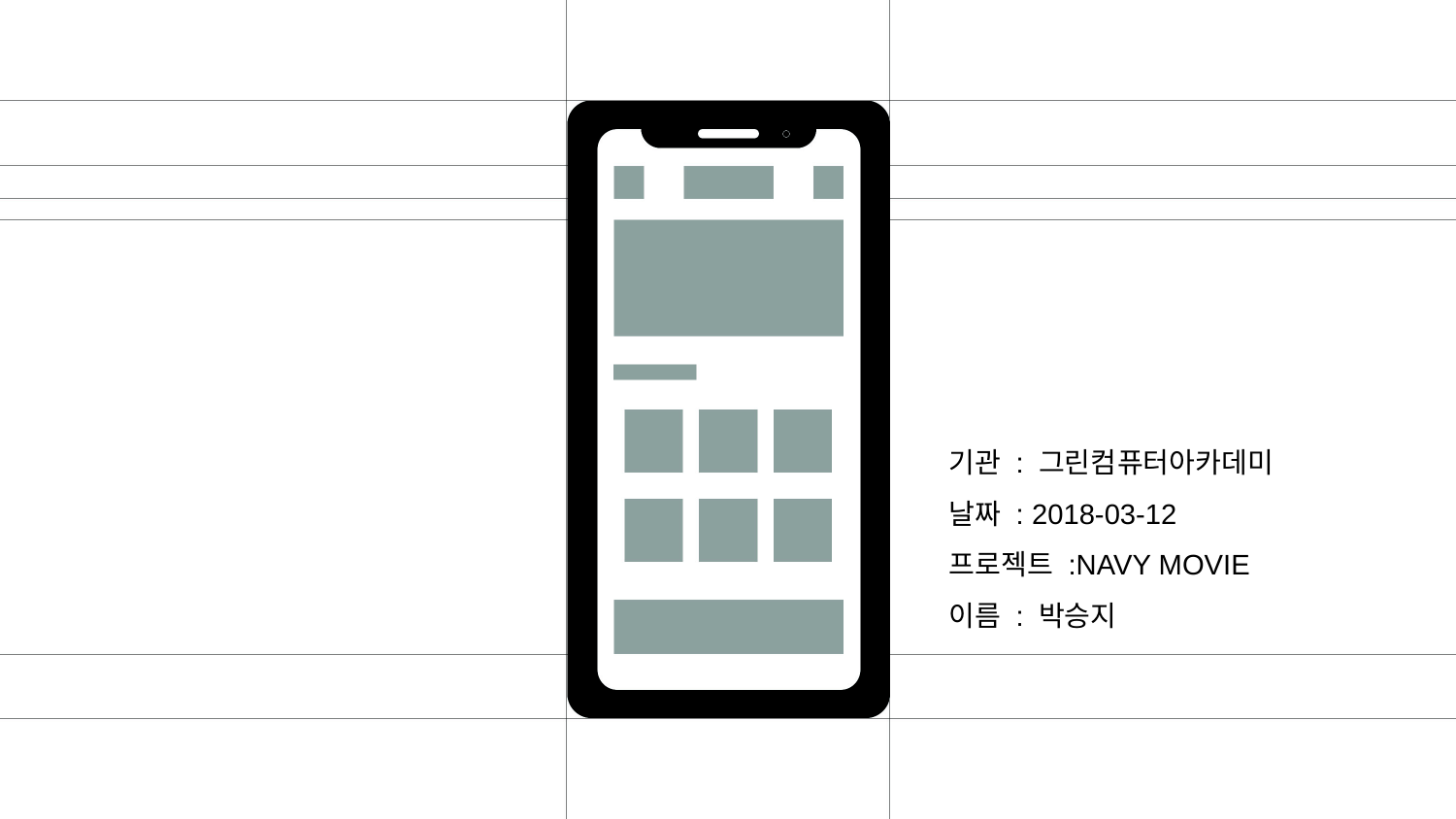

기관 : 그린컴퓨터아카데미
날짜 : 2018-03-12
프로젝트 :NAVY MOVIE
이름 : 박승지